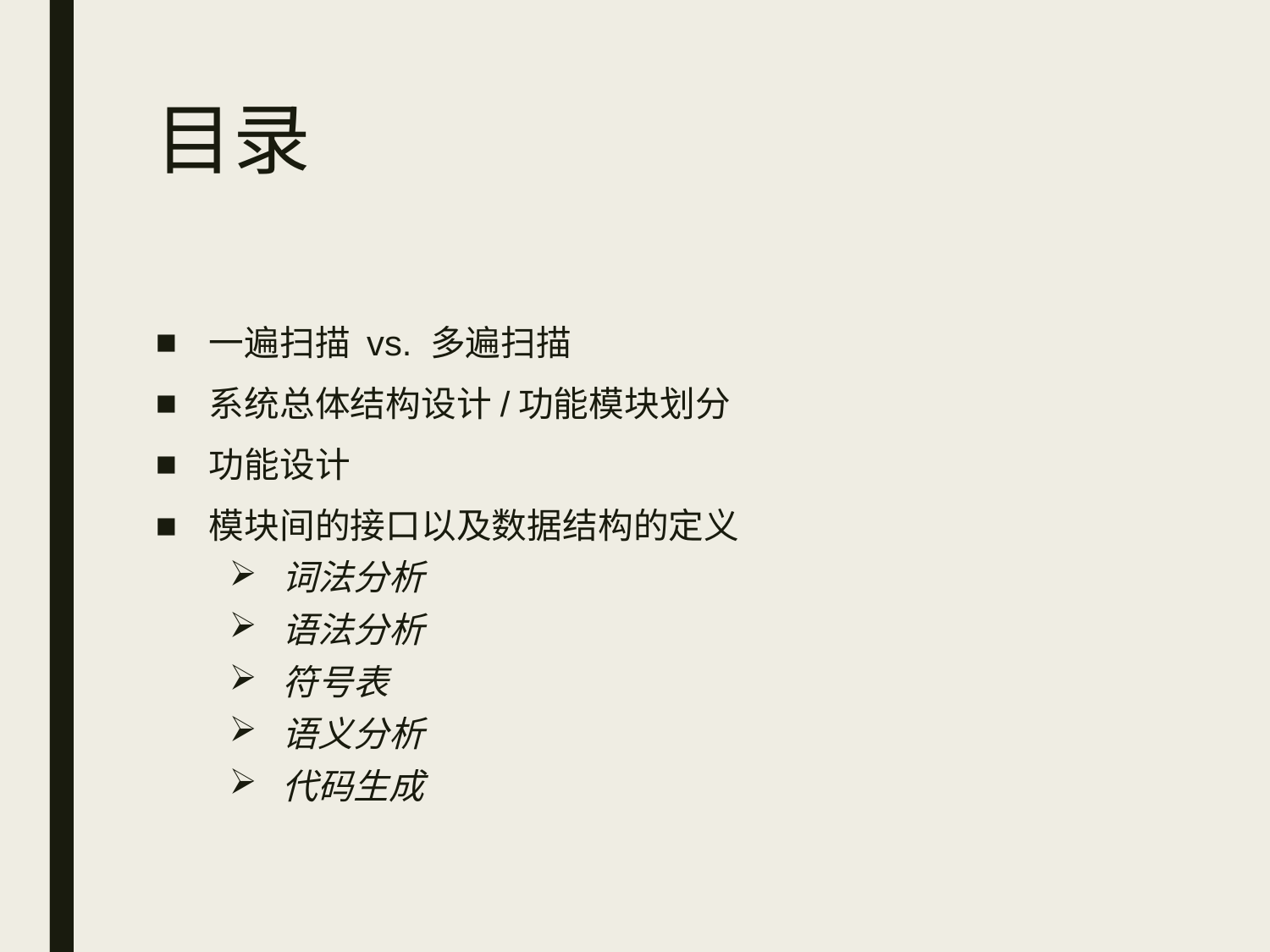

# 目录
一遍扫描 vs. 多遍扫描
系统总体结构设计/功能模块划分
功能设计
模块间的接口以及数据结构的定义
词法分析
语法分析
符号表
语义分析
代码生成